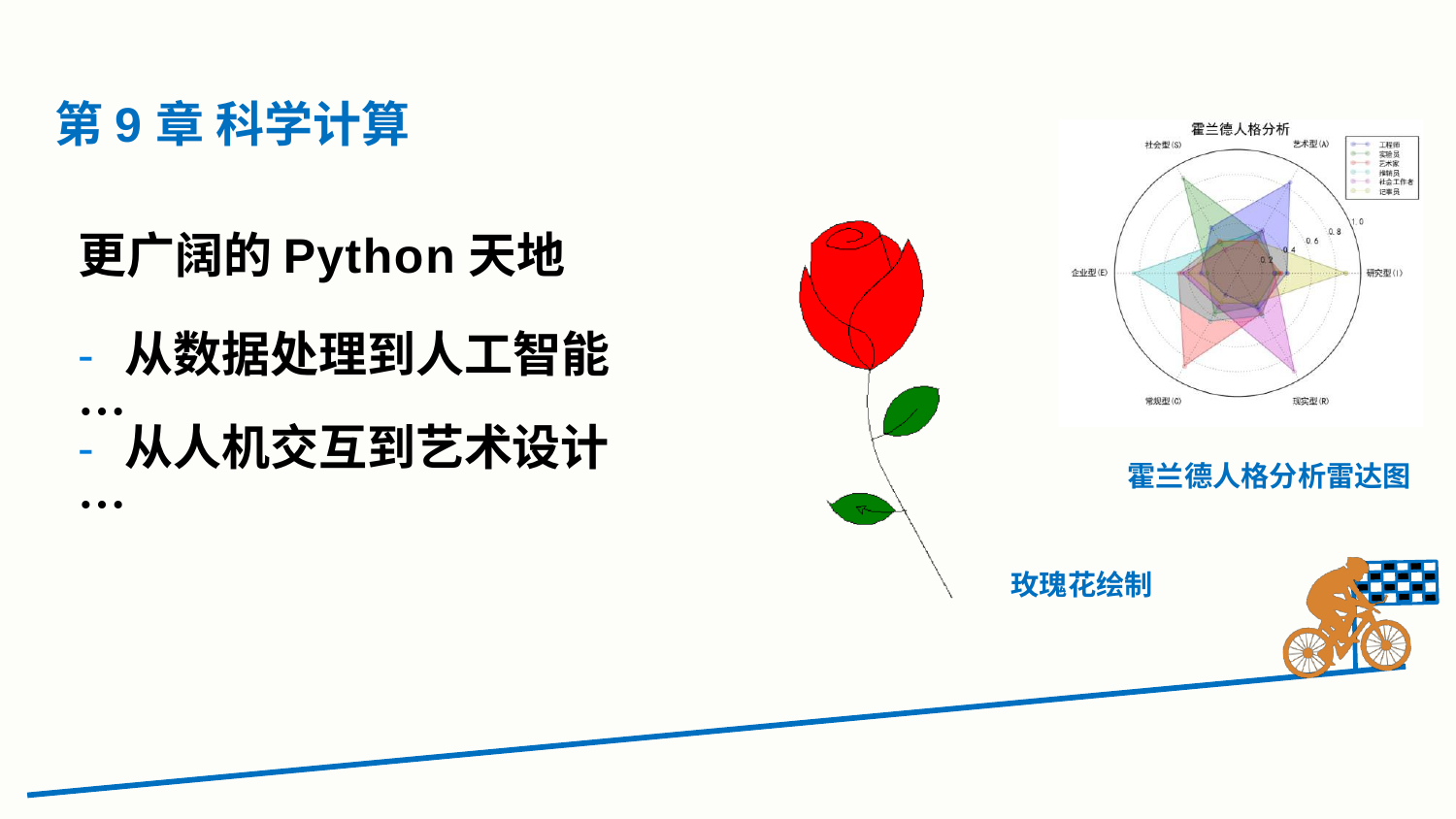

# 第9章 科学计算

更广阔的Python天地
- 从数据处理到人工智能 …
- 从人机交互到艺术设计 …
霍兰德人格分析雷达图

玫瑰花绘制